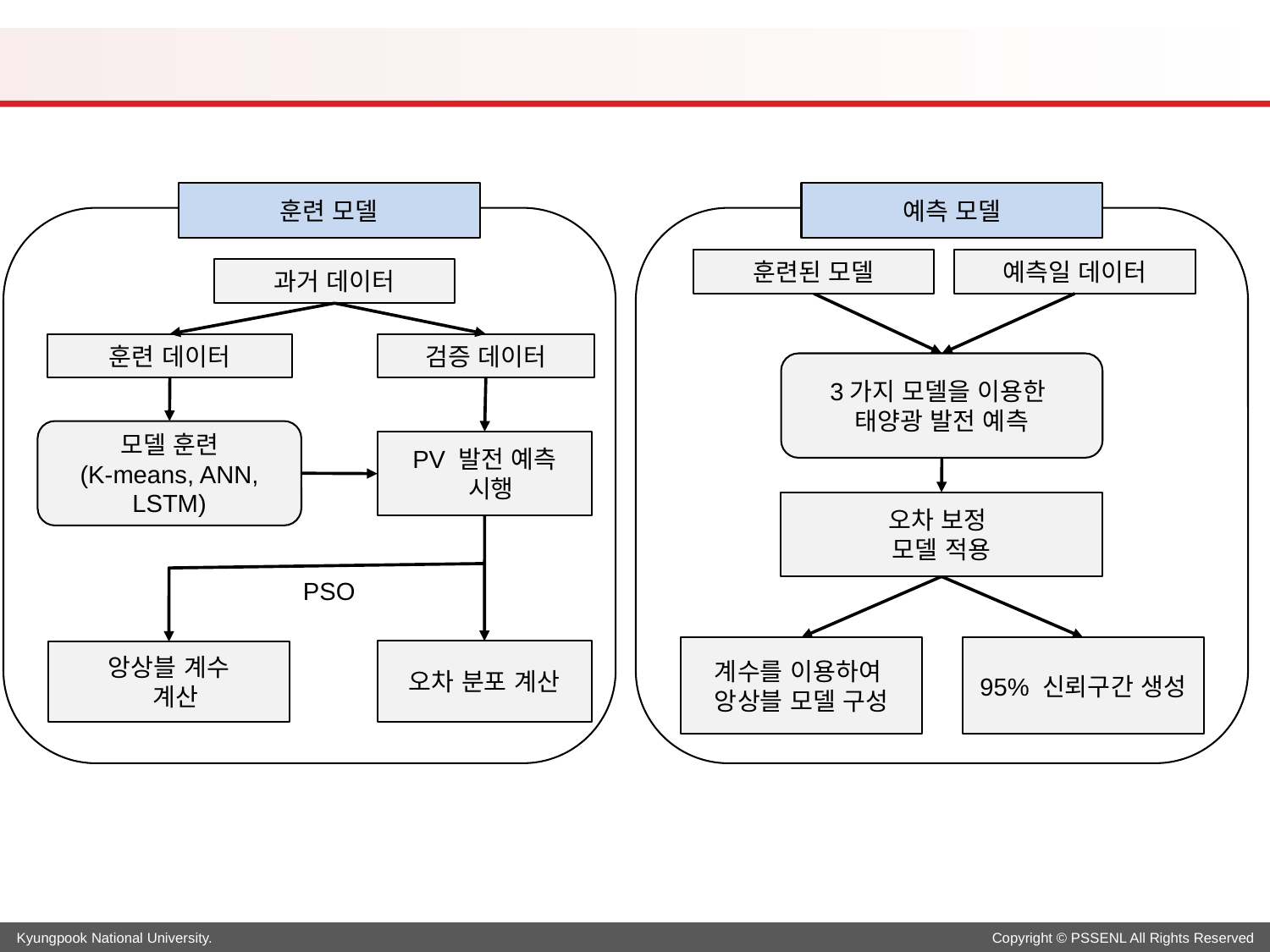

#
훈련 모델
예측 모델

훈련된 모델
예측일 데이터
과거 데이터
훈련 데이터
검증 데이터
3가지 모델을 이용한
태양광 발전 예측
모델 훈련
(K-means, ANN, LSTM)
PV 발전 예측
 시행
오차 보정
모델 적용
PSO
계수를 이용하여
앙상블 모델 구성
95% 신뢰구간 생성
오차 분포 계산
앙상블 계수
 계산